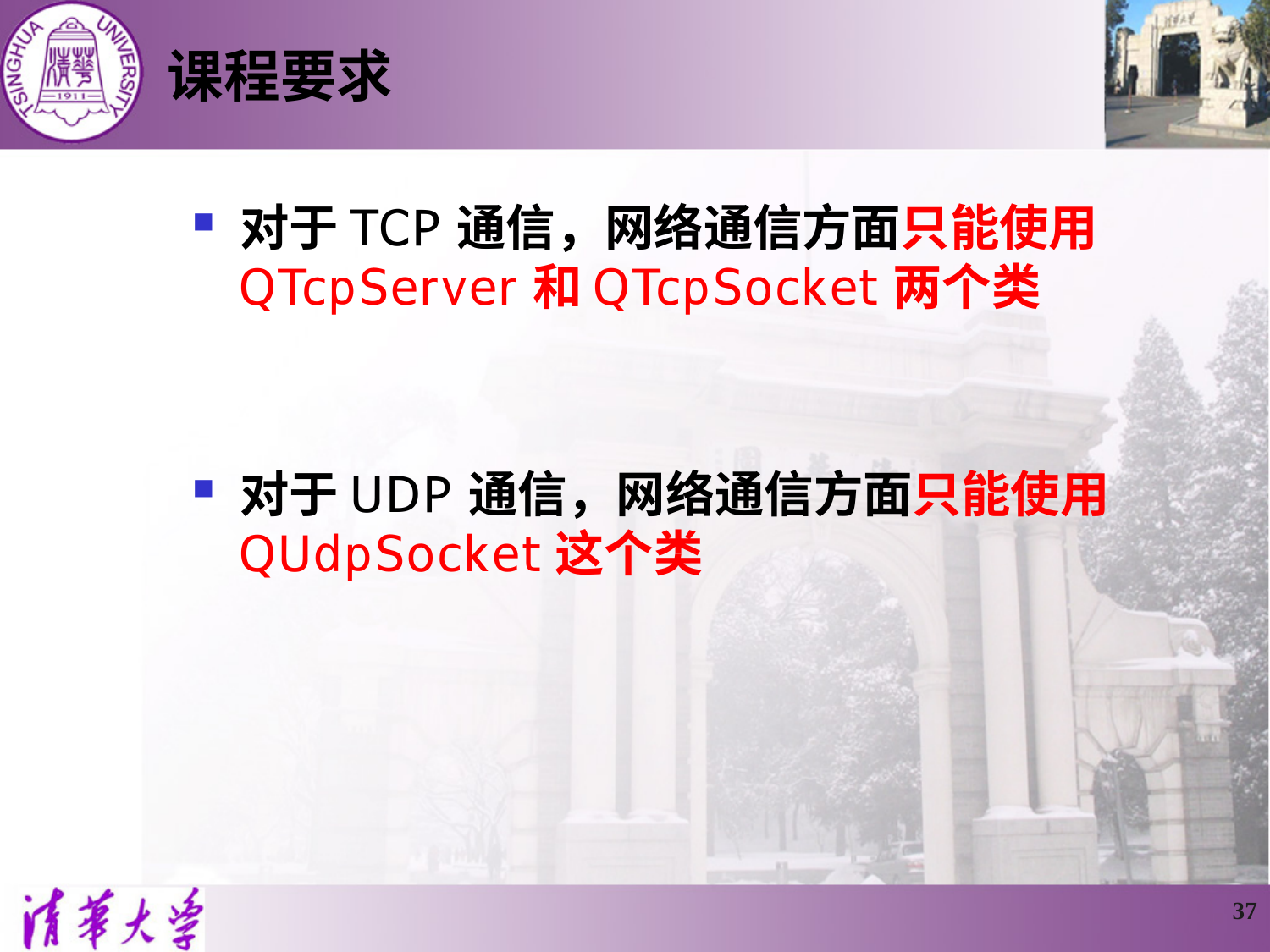

# 课程要求
对于TCP通信，网络通信方面只能使用QTcpServer和QTcpSocket两个类

对于UDP通信，网络通信方面只能使用QUdpSocket这个类

37